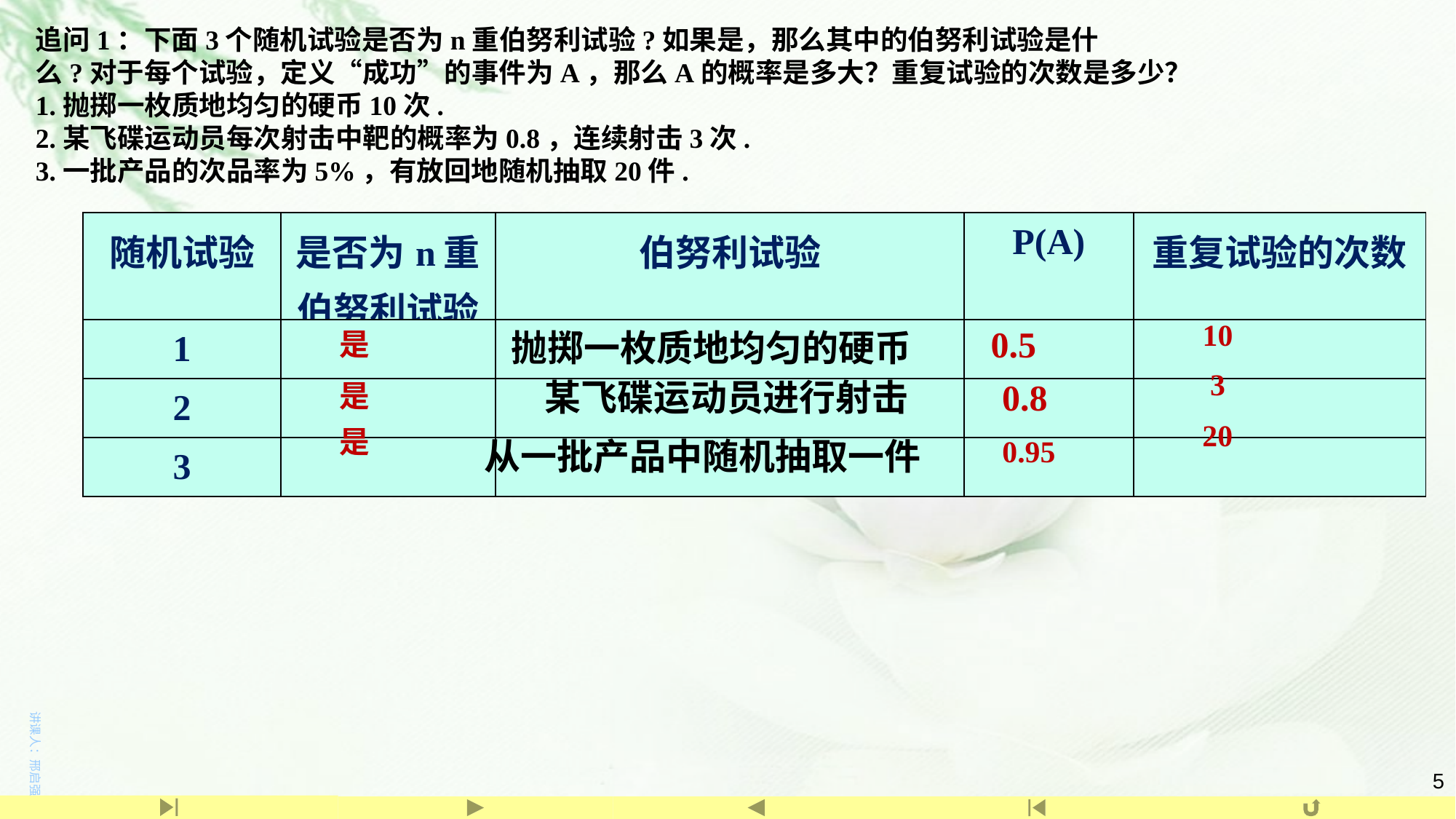

追问1：下面3个随机试验是否为n重伯努利试验?如果是，那么其中的伯努利试验是什
么?对于每个试验，定义“成功”的事件为A，那么A的概率是多大？重复试验的次数是多少？
1.抛掷一枚质地均匀的硬币10次.
2.某飞碟运动员每次射击中靶的概率为0.8，连续射击3次.
3.一批产品的次品率为5%，有放回地随机抽取20件.
| 随机试验 | 是否为n重伯努利试验 | 伯努利试验 | P(A) | 重复试验的次数 |
| --- | --- | --- | --- | --- |
| 1 |  |  |  |  |
| 2 |  |  |  |  |
| 3 |  |  |  |  |
10
0.5
抛掷一枚质地均匀的硬币
是
3
某飞碟运动员进行射击
0.8
是
20
是
从一批产品中随机抽取一件
0.95